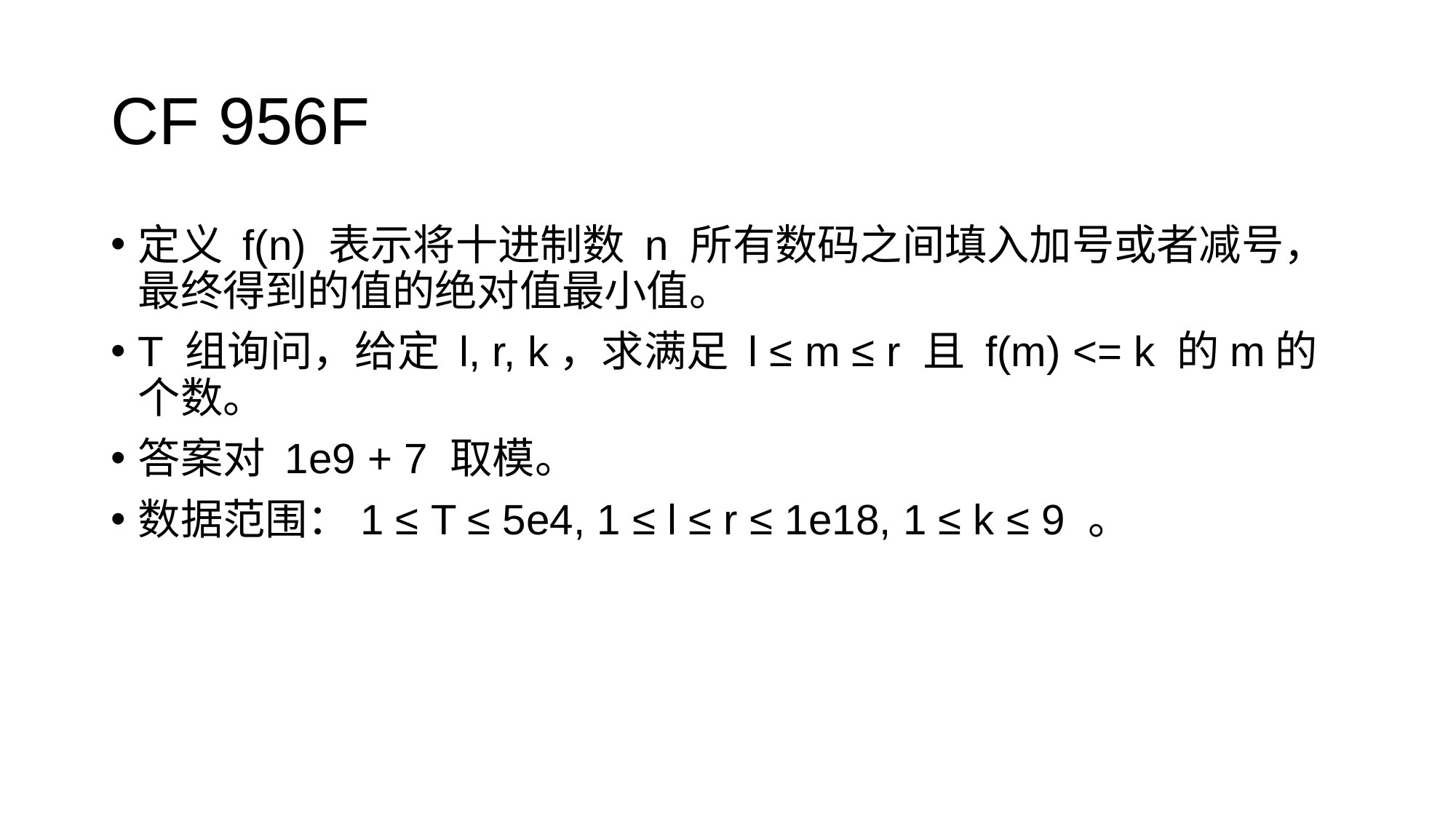

# CF 956F
定义 f(n) 表示将十进制数 n 所有数码之间填入加号或者减号，最终得到的值的绝对值最小值。
T 组询问，给定 l, r, k，求满足 l ≤ m ≤ r 且 f(m) <= k 的m的个数。
答案对 1e9 + 7 取模。
数据范围：1 ≤ T ≤ 5e4, 1 ≤ l ≤ r ≤ 1e18, 1 ≤ k ≤ 9 。